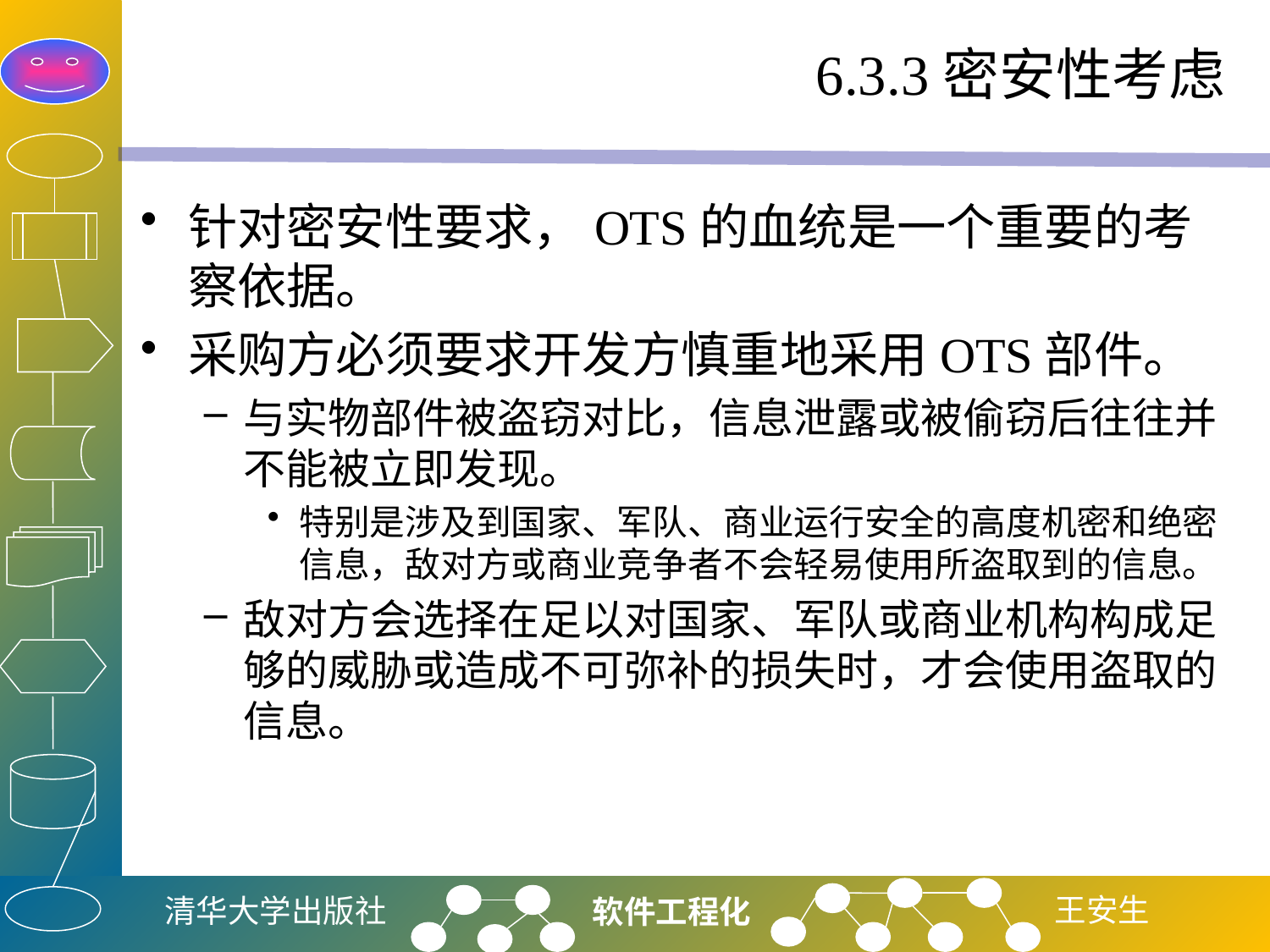

# 6.3.3密安性考虑
针对密安性要求，OTS的血统是一个重要的考察依据。
采购方必须要求开发方慎重地采用OTS部件。
与实物部件被盗窃对比，信息泄露或被偷窃后往往并不能被立即发现。
特别是涉及到国家、军队、商业运行安全的高度机密和绝密信息，敌对方或商业竞争者不会轻易使用所盗取到的信息。
敌对方会选择在足以对国家、军队或商业机构构成足够的威胁或造成不可弥补的损失时，才会使用盗取的信息。